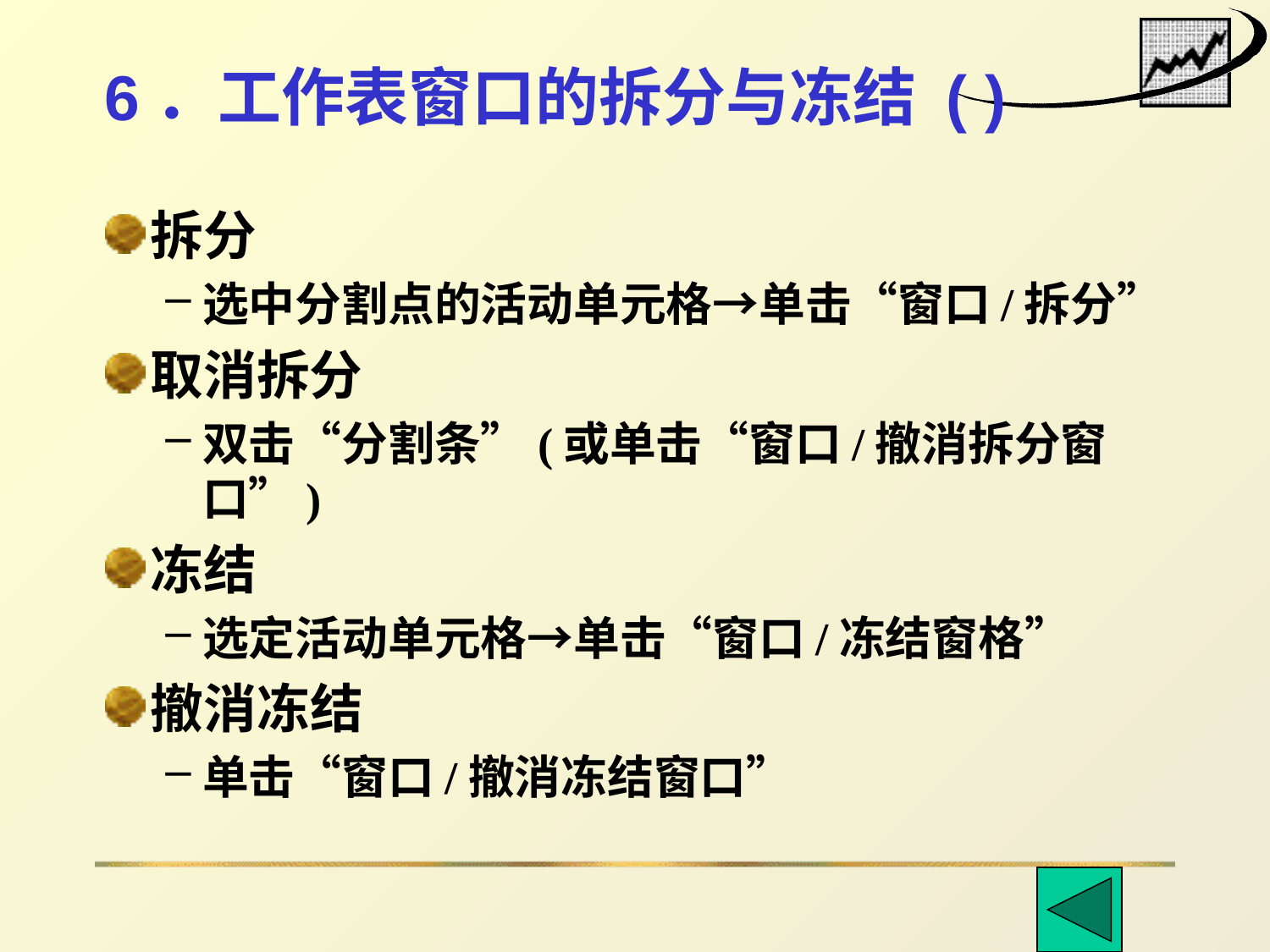

6．工作表窗口的拆分与冻结 ( )
拆分
选中分割点的活动单元格→单击“窗口/拆分”
取消拆分
双击“分割条”(或单击“窗口/撤消拆分窗口”)
冻结
选定活动单元格→单击“窗口/冻结窗格”
撤消冻结
单击“窗口/撤消冻结窗口”